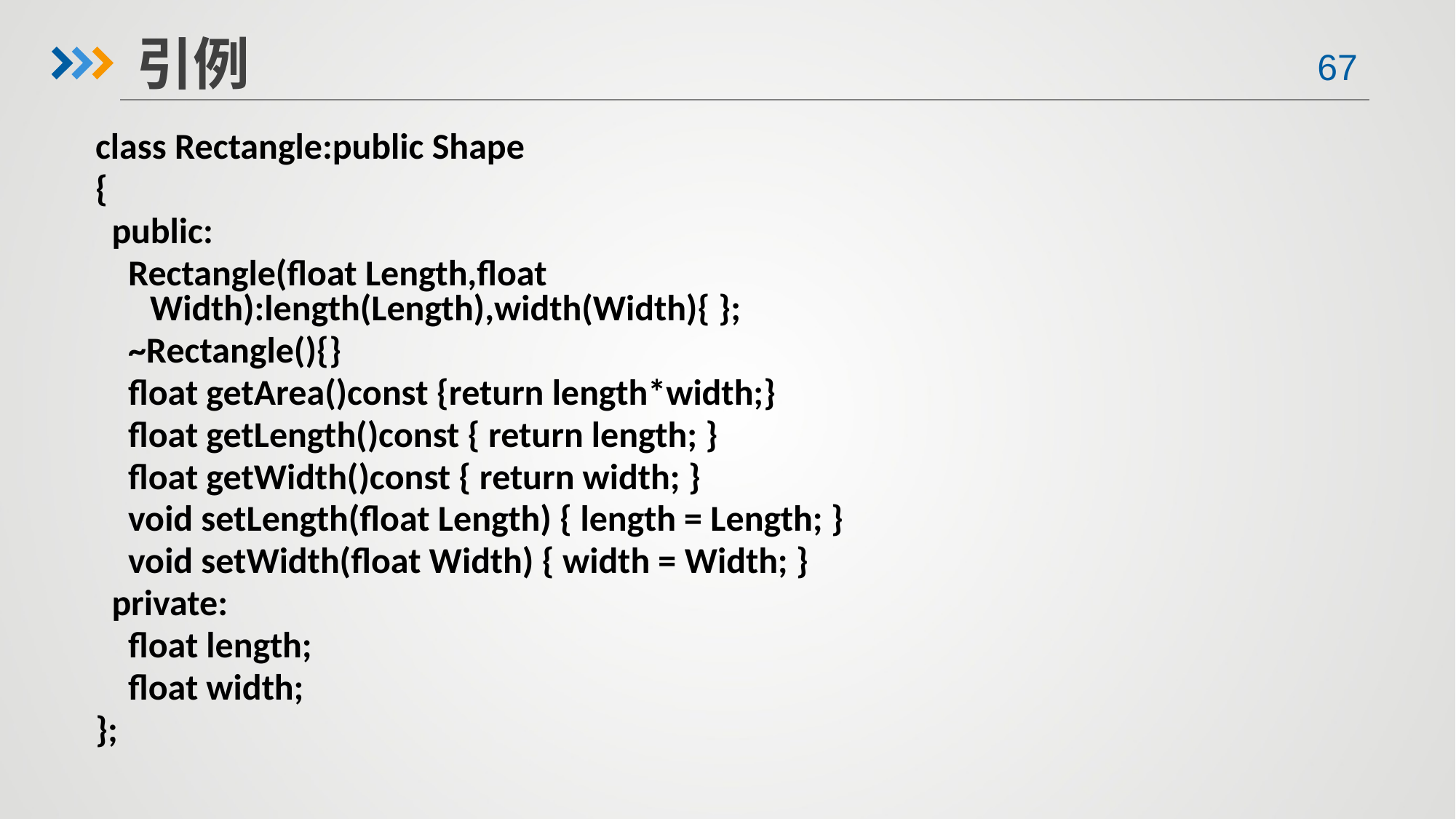

引例
class Rectangle:public Shape
{
  public:
    Rectangle(float Length,float Width):length(Length),width(Width){ };
    ~Rectangle(){}
    float getArea()const {return length*width;}
    float getLength()const { return length; }
    float getWidth()const { return width; }
    void setLength(float Length) { length = Length; }
    void setWidth(float Width) { width = Width; }
  private:
    float length;
    float width;
};